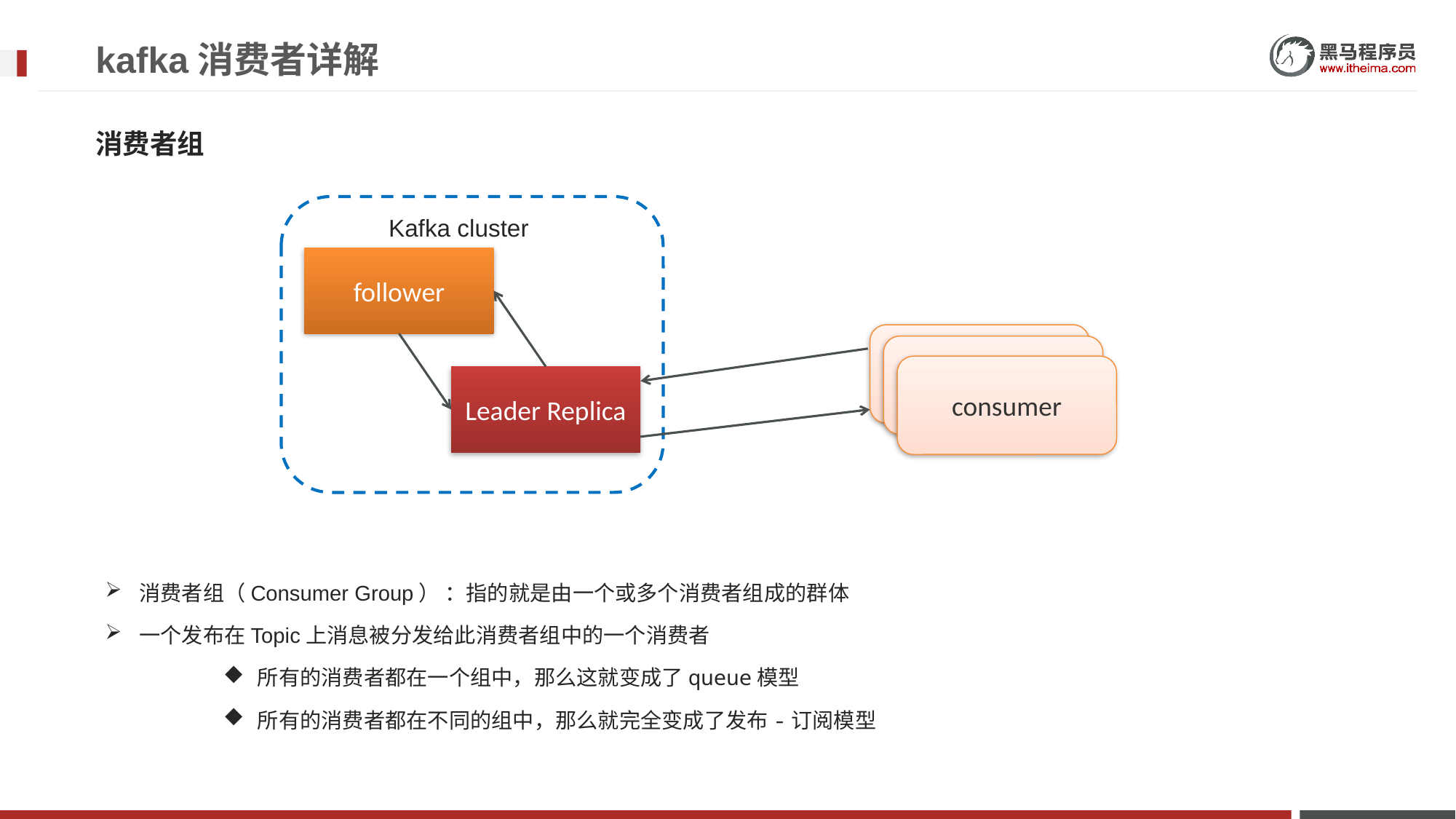

# kafka消费者详解
消费者组
Kafka cluster

follower
consumer
consumer
consumer
Leader Replica
消费者组（Consumer Group） ：指的就是由一个或多个消费者组成的群体
一个发布在Topic上消息被分发给此消费者组中的一个消费者
所有的消费者都在一个组中，那么这就变成了queue模型
所有的消费者都在不同的组中，那么就完全变成了发布-订阅模型